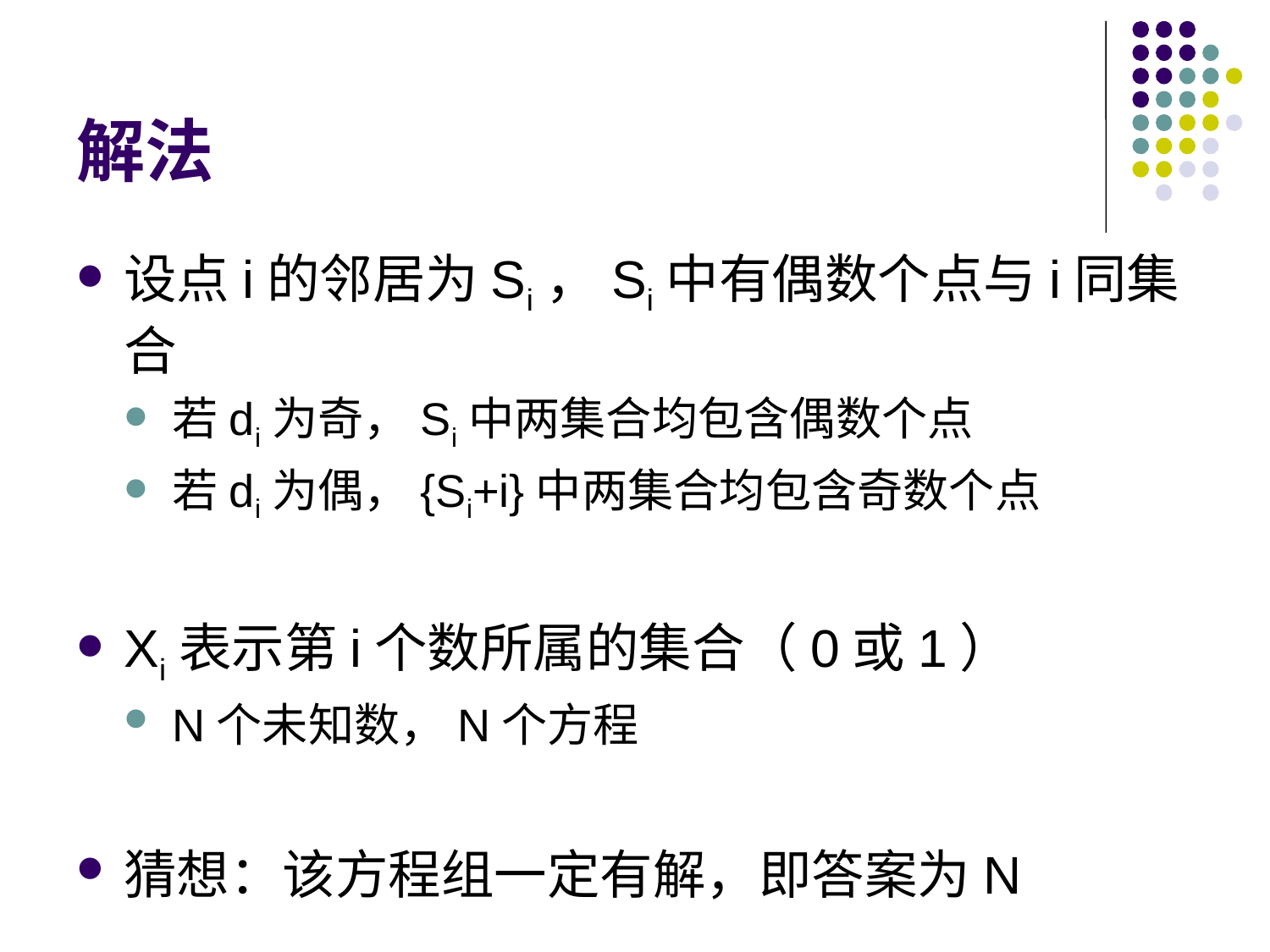

# 解法
设点i的邻居为Si，Si中有偶数个点与i同集合
若di为奇，Si中两集合均包含偶数个点
若di为偶，{Si+i}中两集合均包含奇数个点

Xi表示第i个数所属的集合（0或1）
N个未知数，N个方程

猜想：该方程组一定有解，即答案为N